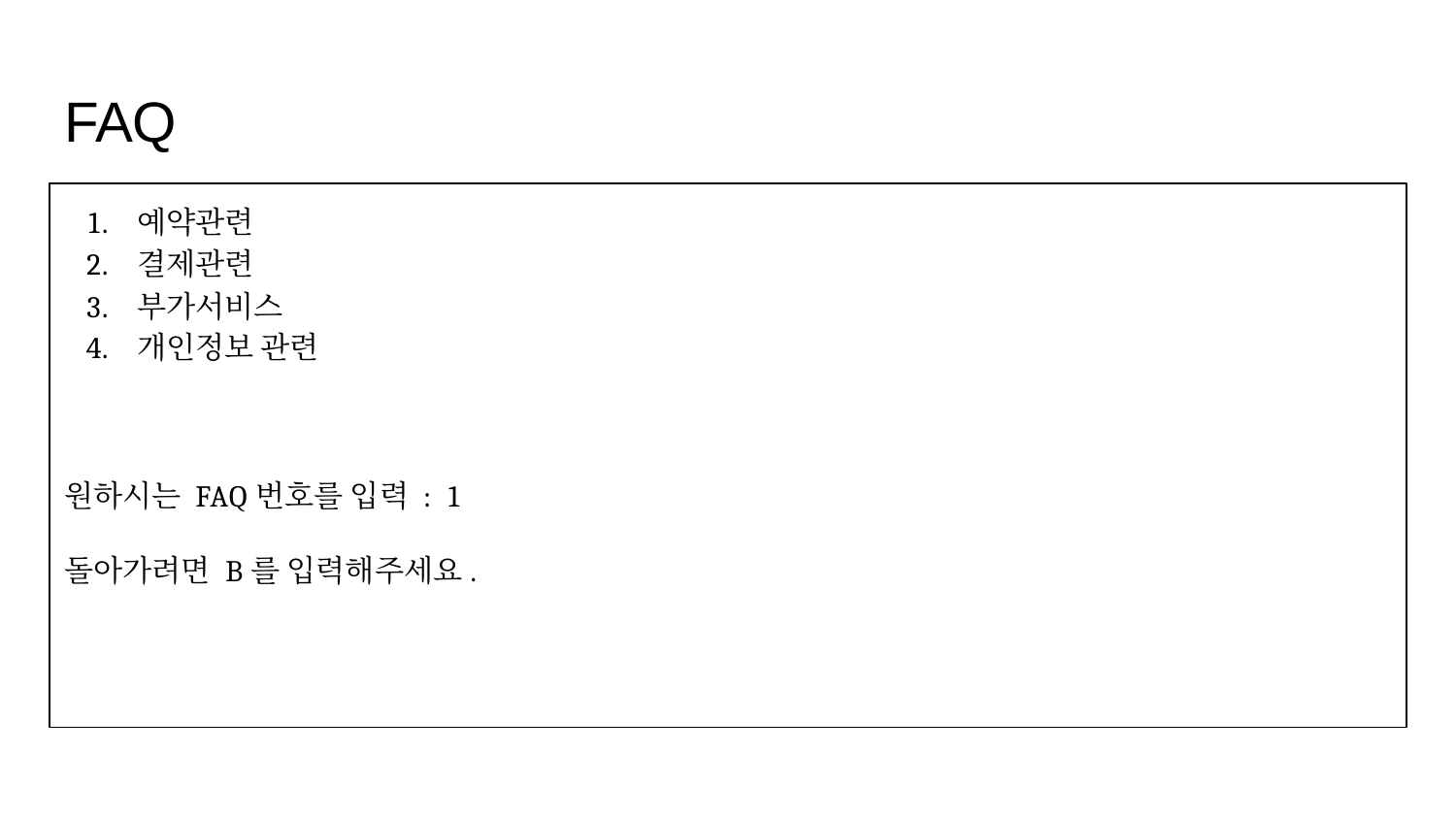

# FAQ
예약관련
결제관련
부가서비스
개인정보 관련

원하시는 FAQ번호를 입력 :  1
돌아가려면 B를 입력해주세요.